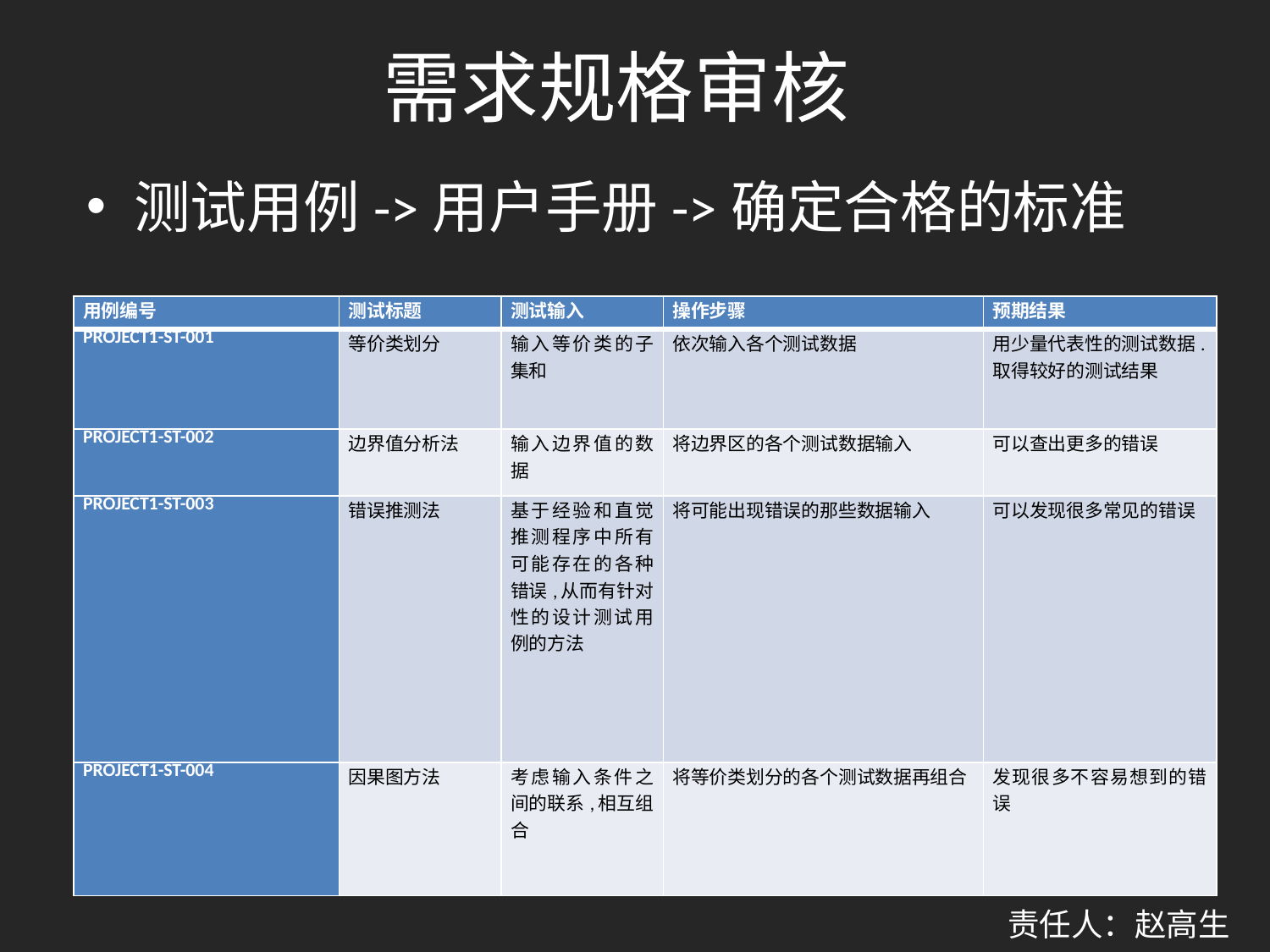

# 需求规格审核
测试用例->用户手册->确定合格的标准
| 用例编号 | 测试标题 | 测试输入 | 操作步骤 | 预期结果 |
| --- | --- | --- | --- | --- |
| PROJECT1-ST-001 | 等价类划分 | 输入等价类的子集和 | 依次输入各个测试数据 | 用少量代表性的测试数据.取得较好的测试结果 |
| PROJECT1-ST-002 | 边界值分析法 | 输入边界值的数据 | 将边界区的各个测试数据输入 | 可以查出更多的错误 |
| PROJECT1-ST-003 | 错误推测法 | 基于经验和直觉推测程序中所有可能存在的各种错误,从而有针对性的设计测试用例的方法 | 将可能出现错误的那些数据输入 | 可以发现很多常见的错误 |
| PROJECT1-ST-004 | 因果图方法 | 考虑输入条件之间的联系,相互组合 | 将等价类划分的各个测试数据再组合 | 发现很多不容易想到的错误 |
责任人：赵高生